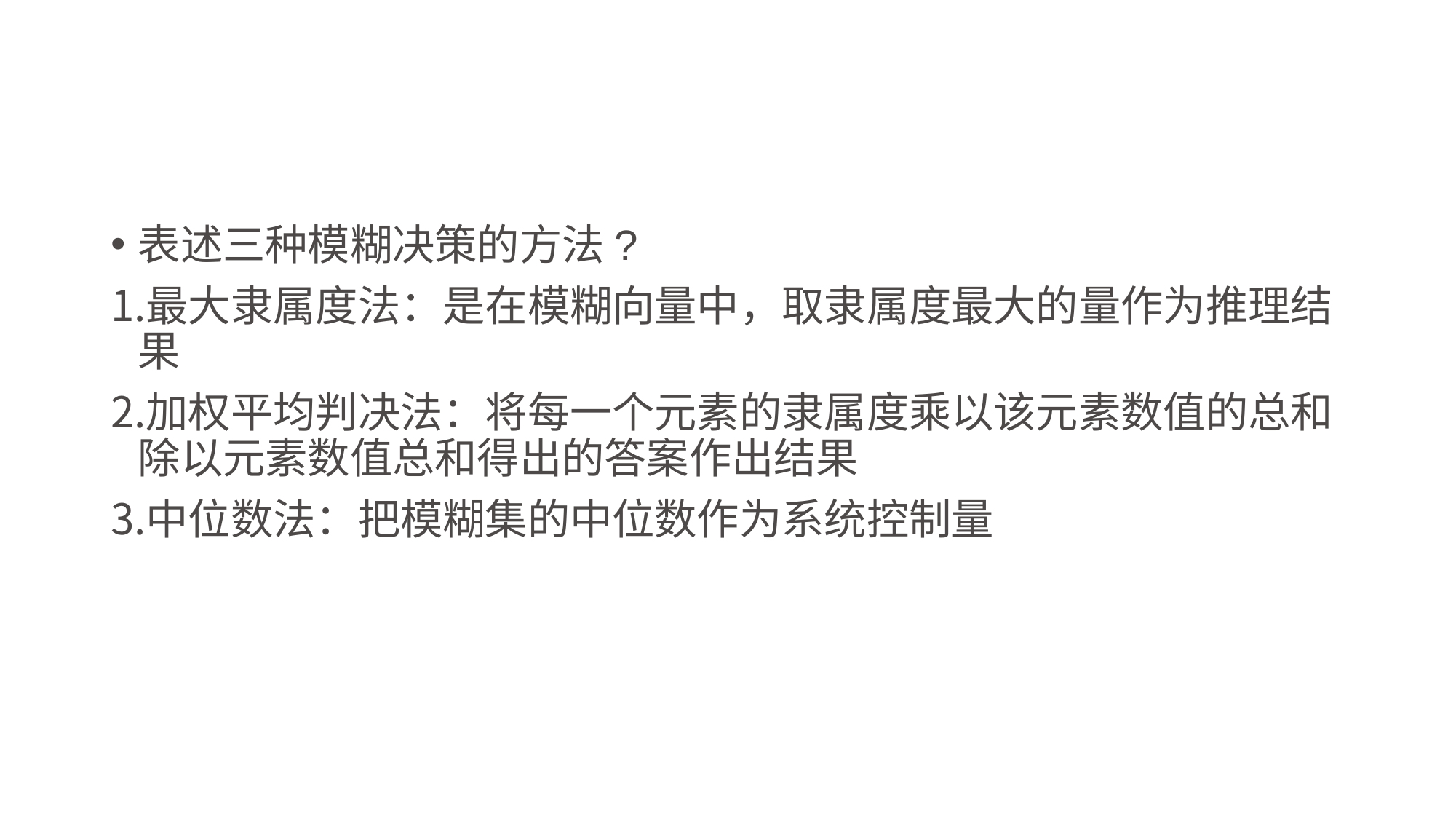

#
表述三种模糊决策的方法?
最大隶属度法：是在模糊向量中，取隶属度最大的量作为推理结果
加权平均判决法：将每一个元素的隶属度乘以该元素数值的总和除以元素数值总和得出的答案作出结果
中位数法：把模糊集的中位数作为系统控制量